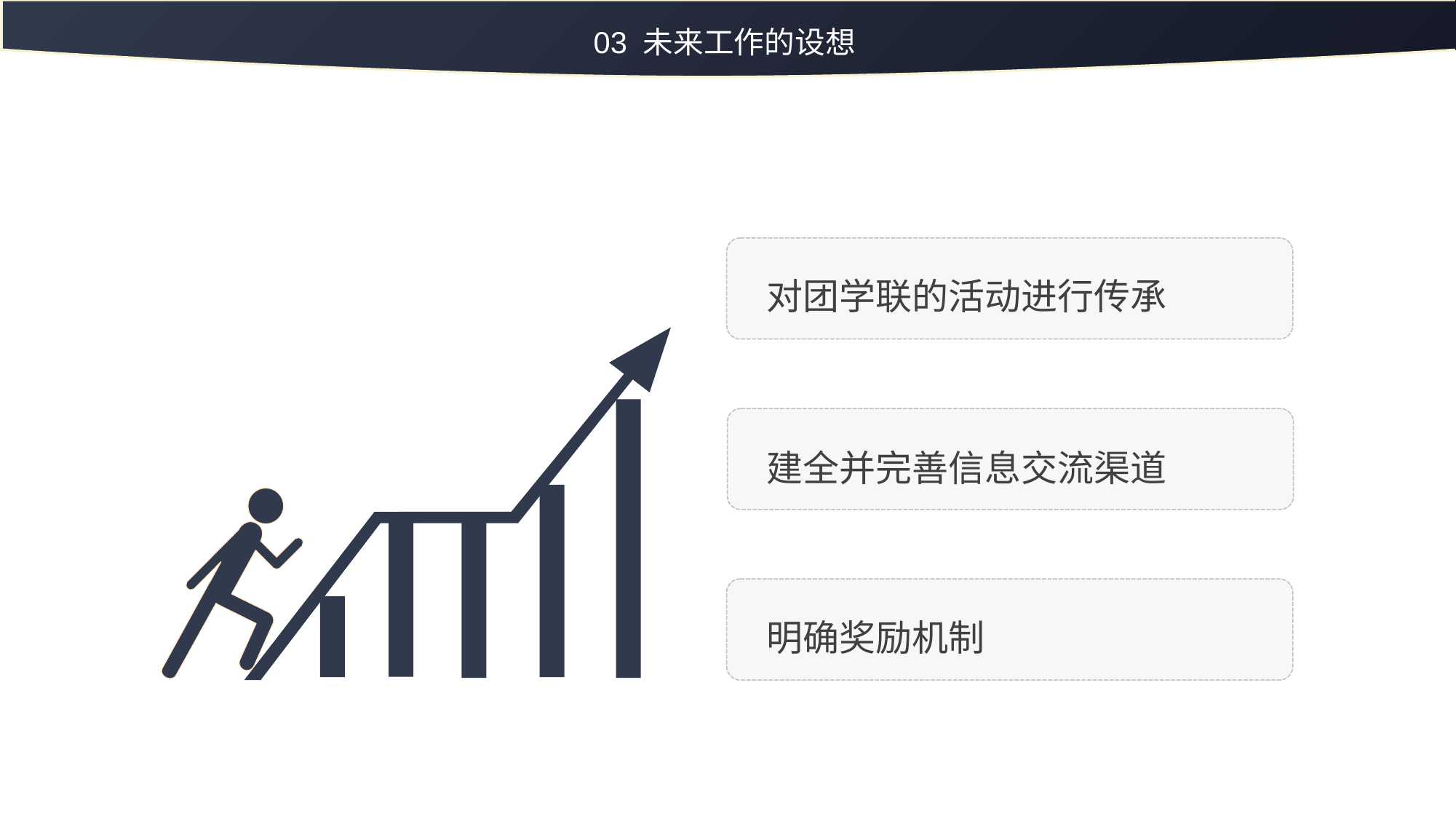

03 未来工作的设想

对团学联的活动进行传承
标题文字添加
The user can demonstrate on a projector or computer, or presentation and make it film to be used in a wider field

建全并完善信息交流渠道

明确奖励机制